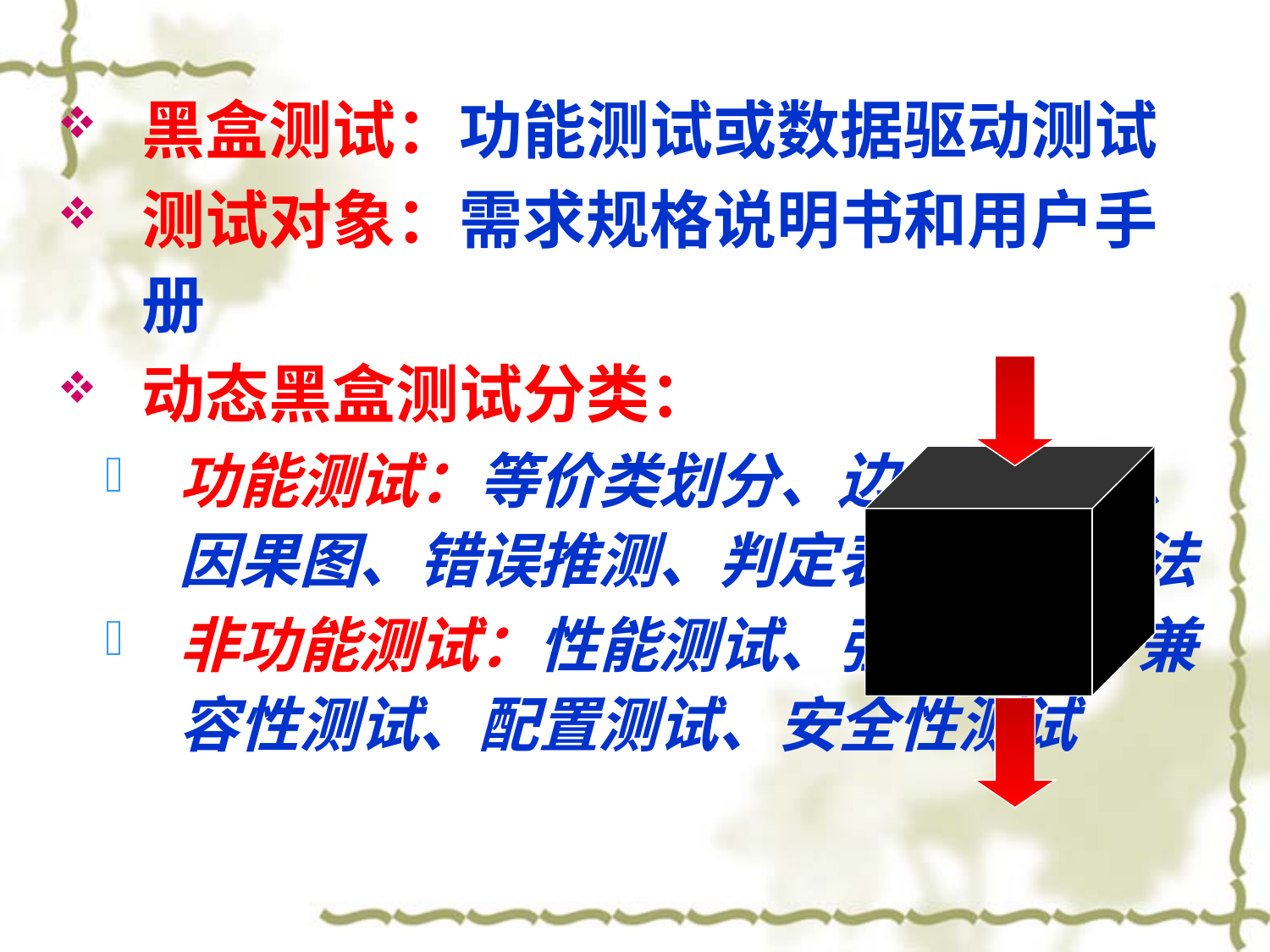

黑盒测试：功能测试或数据驱动测试
测试对象：需求规格说明书和用户手册
动态黑盒测试分类：
功能测试：等价类划分、边界值分析、因果图、错误推测、判定表、功能图法
非功能测试：性能测试、强度测试、兼容性测试、配置测试、安全性测试